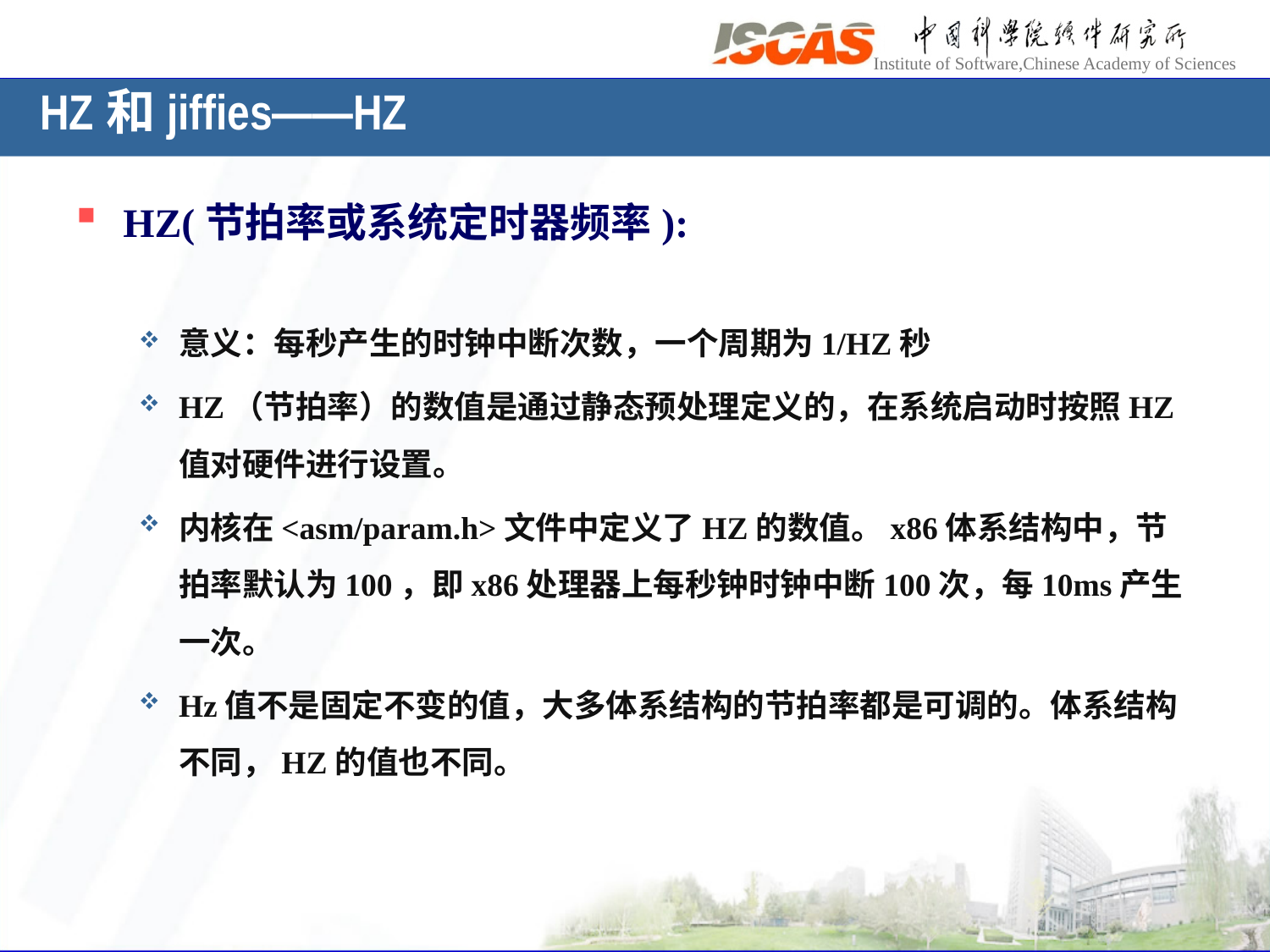

# HZ和jiffies——HZ
HZ(节拍率或系统定时器频率):

意义：每秒产生的时钟中断次数，一个周期为1/HZ秒
HZ（节拍率）的数值是通过静态预处理定义的，在系统启动时按照HZ值对硬件进行设置。
内核在<asm/param.h>文件中定义了HZ的数值。x86体系结构中，节拍率默认为100，即x86处理器上每秒钟时钟中断100次，每10ms产生一次。
Hz值不是固定不变的值，大多体系结构的节拍率都是可调的。体系结构不同，HZ的值也不同。